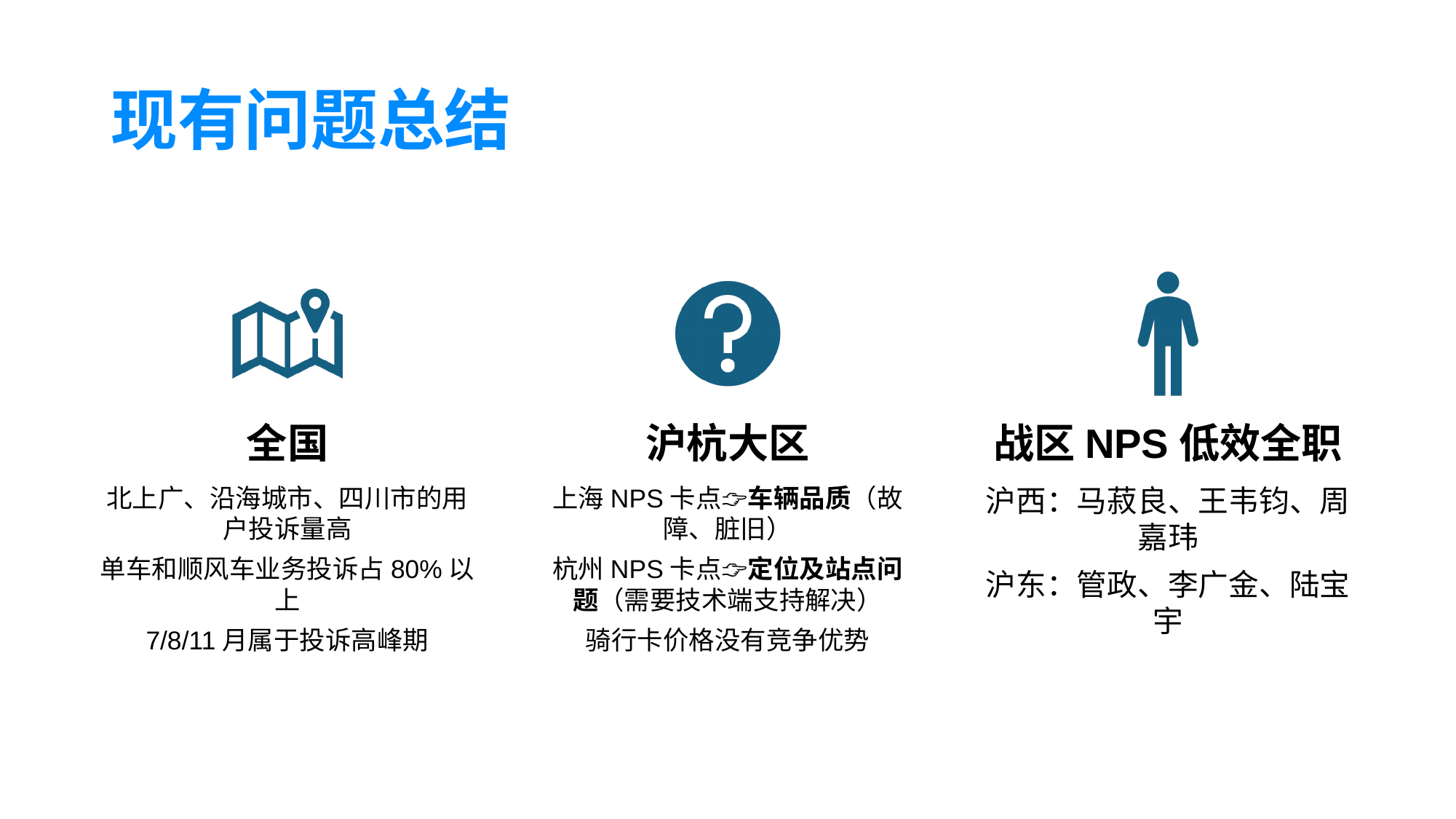

# 现有问题总结
全国
北上广、沿海城市、四川市的用户投诉量高
单车和顺风车业务投诉占80%以上
7/8/11月属于投诉高峰期
沪杭大区
上海NPS卡点👉车辆品质（故障、脏旧）
杭州NPS卡点👉定位及站点问题（需要技术端支持解决）
骑行卡价格没有竞争优势
战区NPS低效全职
沪西：马菽良、王韦钧、周嘉玮
沪东：管政、李广金、陆宝宇